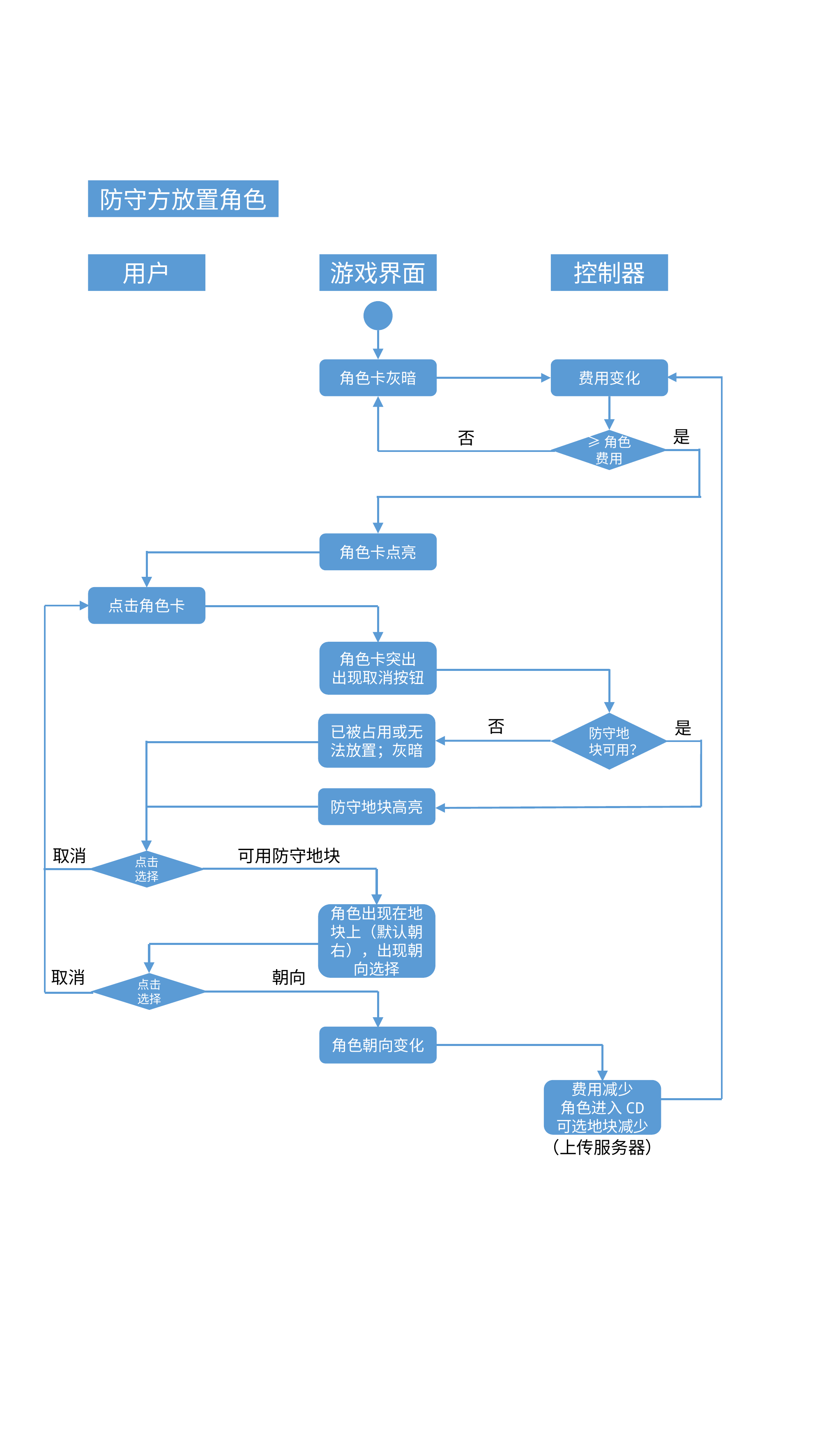

防守方放置角色
用户
游戏界面
控制器

角色卡灰暗
费用变化
是
否
≥角色费用
角色卡点亮
点击角色卡
角色卡突出
出现取消按钮
否
防守地块可用？
已被占用或无法放置；灰暗
是
防守地块高亮
取消
可用防守地块
点击
选择
角色出现在地块上（默认朝右），出现朝向选择
朝向
取消
点击
选择
角色朝向变化
费用减少
角色进入CD
可选地块减少
（上传服务器）